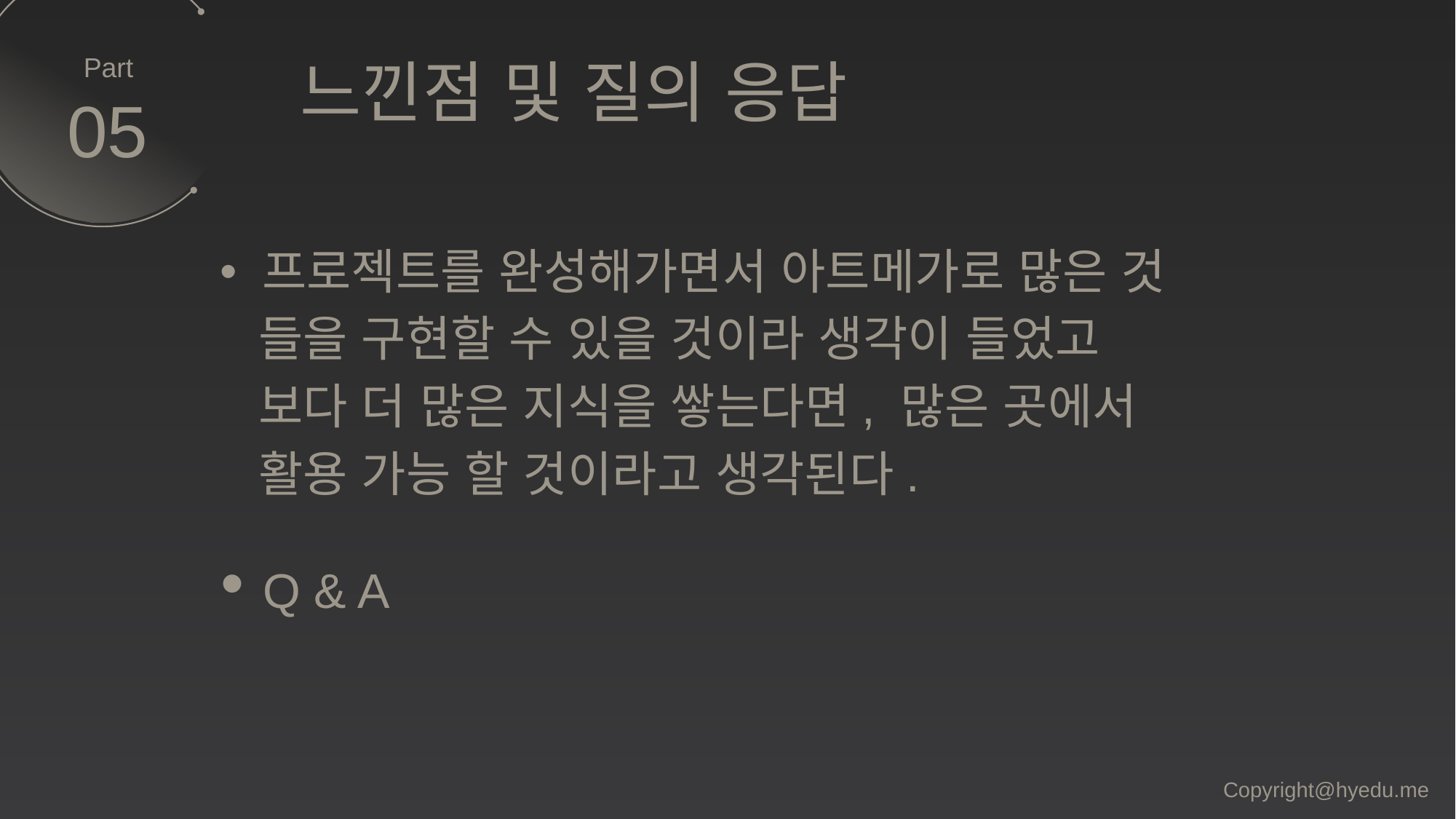

느낀점 및 질의 응답
05
 프로젝트를 완성해가면서 아트메가로 많은 것
  들을 구현할 수 있을 것이라 생각이 들었고
  보다 더 많은 지식을 쌓는다면, 많은 곳에서
  활용 가능 할 것이라고 생각된다.
 Q & A